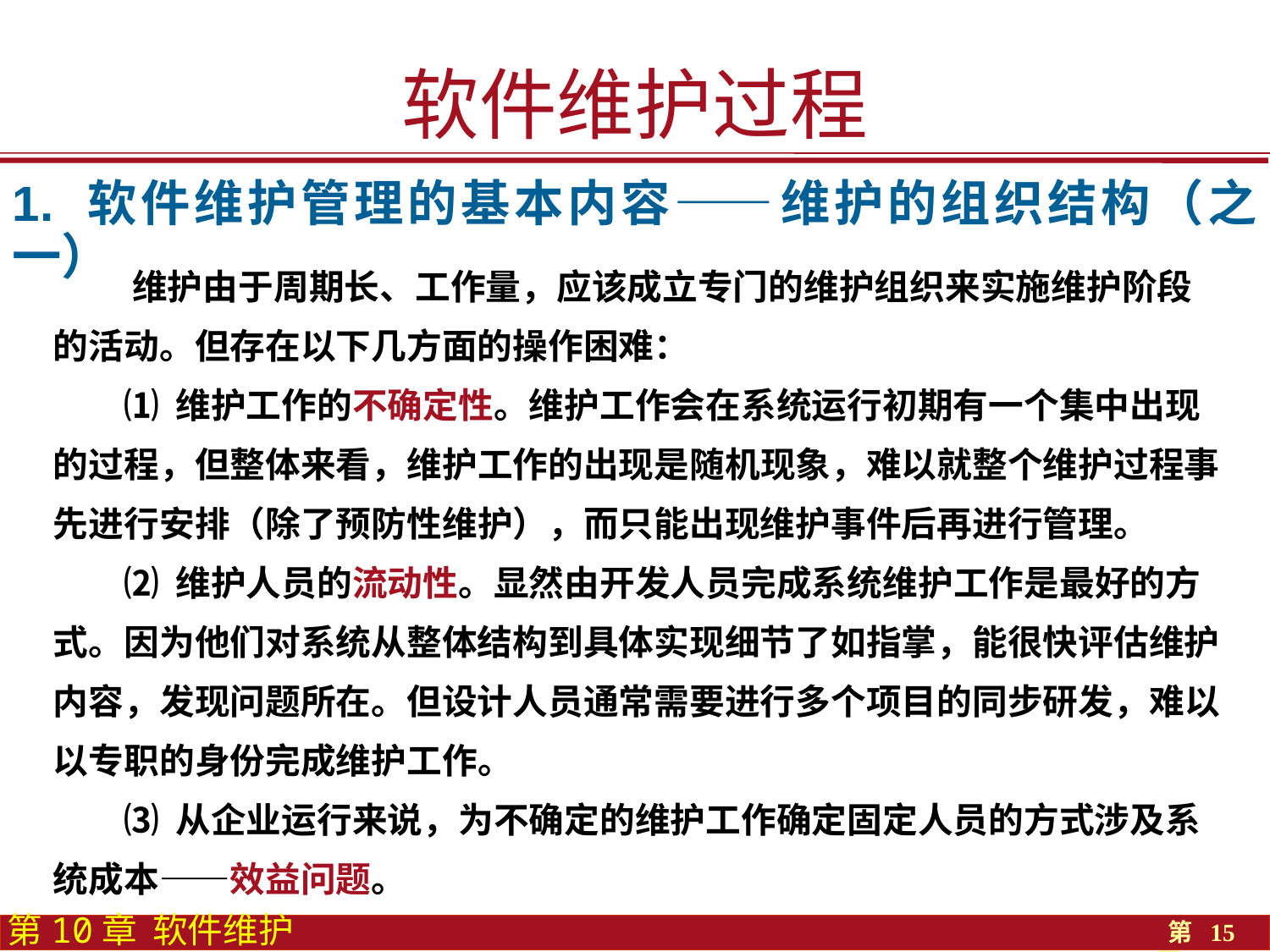

软件维护过程
1. 软件维护管理的基本内容——维护的组织结构（之一）
    维护由于周期长、工作量，应该成立专门的维护组织来实施维护阶段的活动。但存在以下几方面的操作困难：
    ⑴ 维护工作的不确定性。维护工作会在系统运行初期有一个集中出现的过程，但整体来看，维护工作的出现是随机现象，难以就整个维护过程事先进行安排（除了预防性维护），而只能出现维护事件后再进行管理。
    ⑵ 维护人员的流动性。显然由开发人员完成系统维护工作是最好的方式。因为他们对系统从整体结构到具体实现细节了如指掌，能很快评估维护内容，发现问题所在。但设计人员通常需要进行多个项目的同步研发，难以以专职的身份完成维护工作。
    ⑶ 从企业运行来说，为不确定的维护工作确定固定人员的方式涉及系统成本――效益问题。